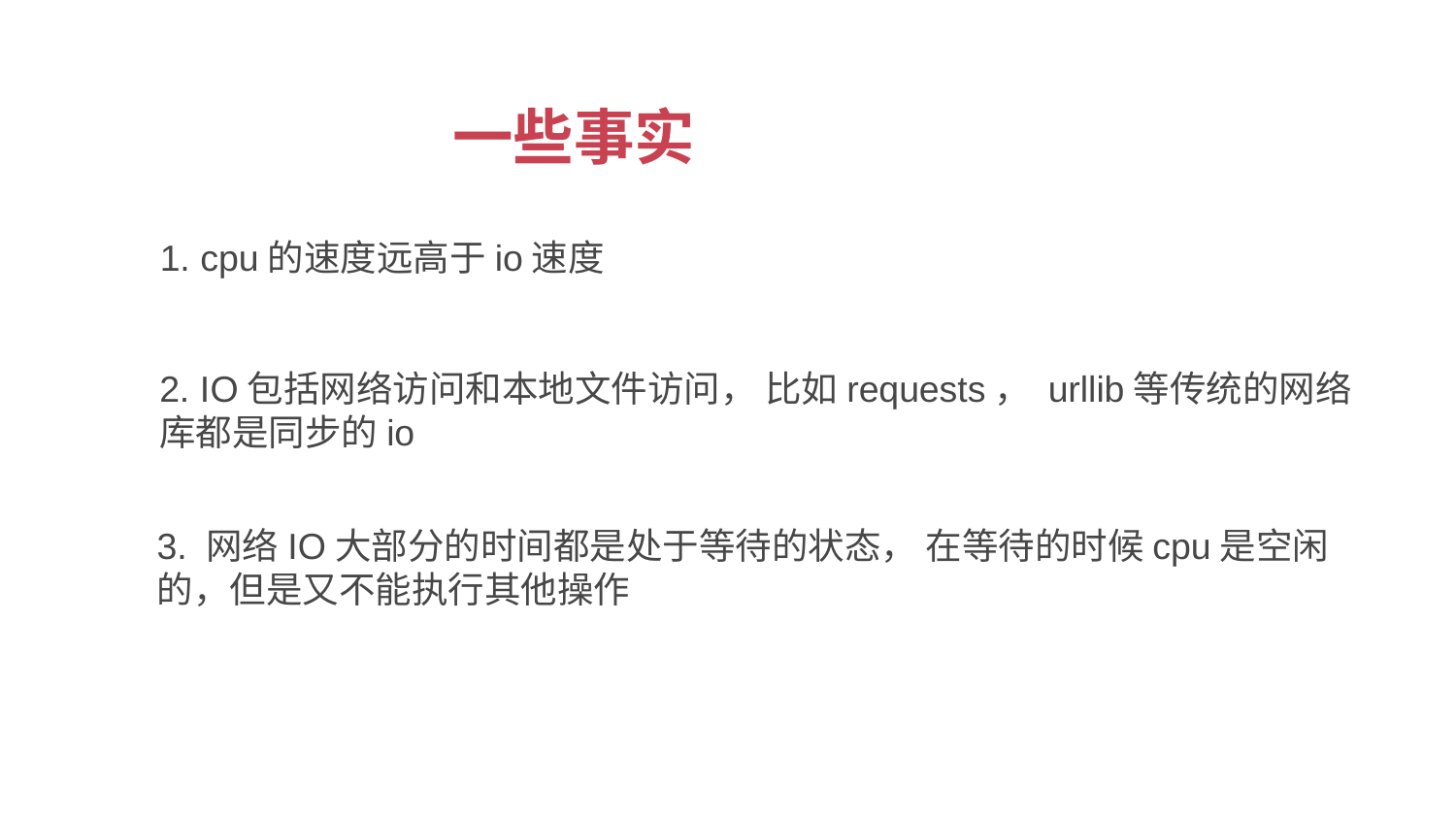

一些事实
1. cpu的速度远高于io速度
2. IO包括网络访问和本地文件访问， 比如requests， urllib等传统的网络库都是同步的io
3. 网络IO大部分的时间都是处于等待的状态， 在等待的时候cpu是空闲的，但是又不能执行其他操作